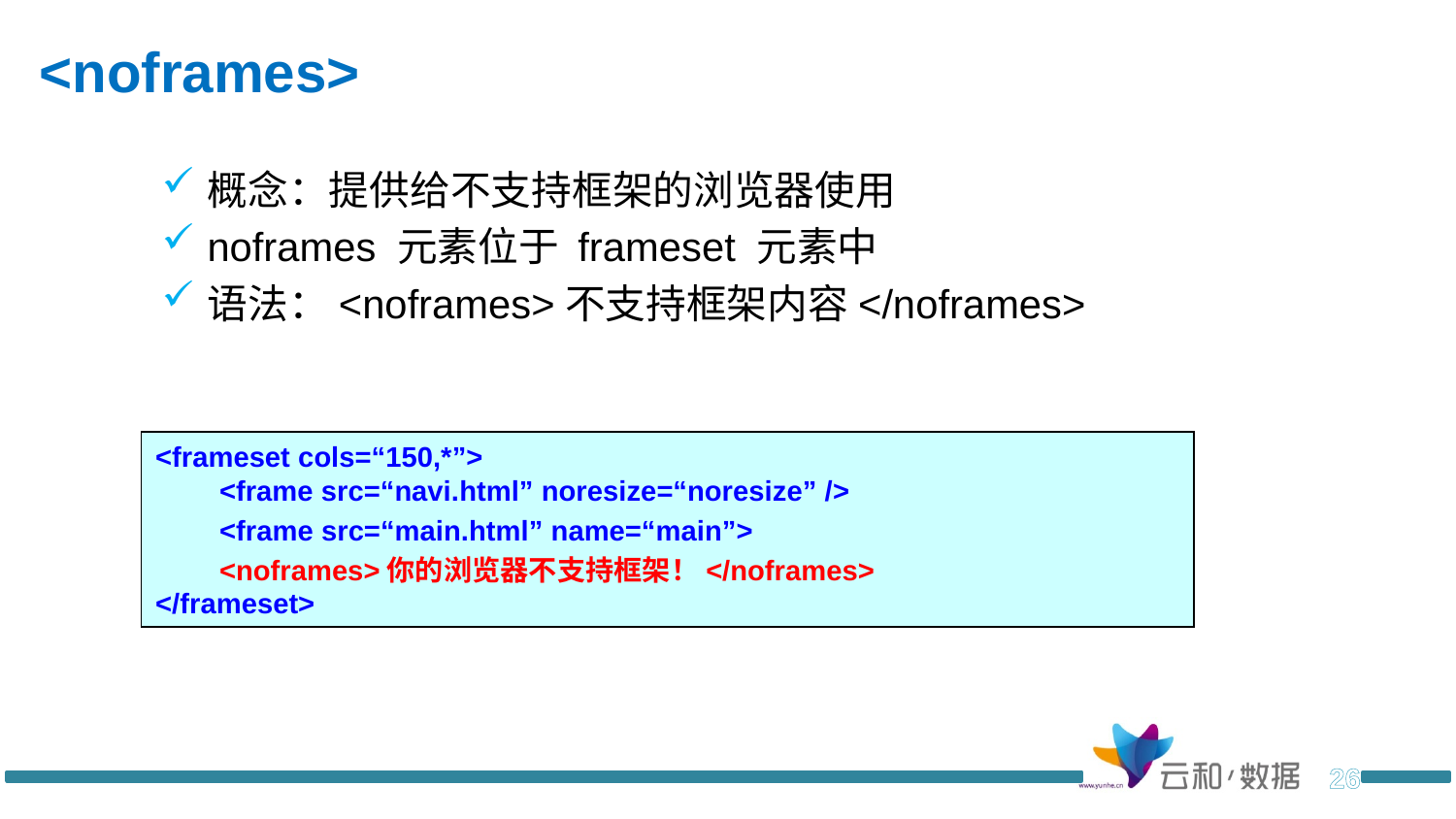

# <noframes>
概念：提供给不支持框架的浏览器使用
noframes 元素位于 frameset 元素中
语法：<noframes>不支持框架内容</noframes>

<frameset cols=“150,*”>
        <frame src=“navi.html” noresize=“noresize” />
        <frame src=“main.html” name=“main”>
        <noframes>你的浏览器不支持框架！</noframes>
</frameset>
26